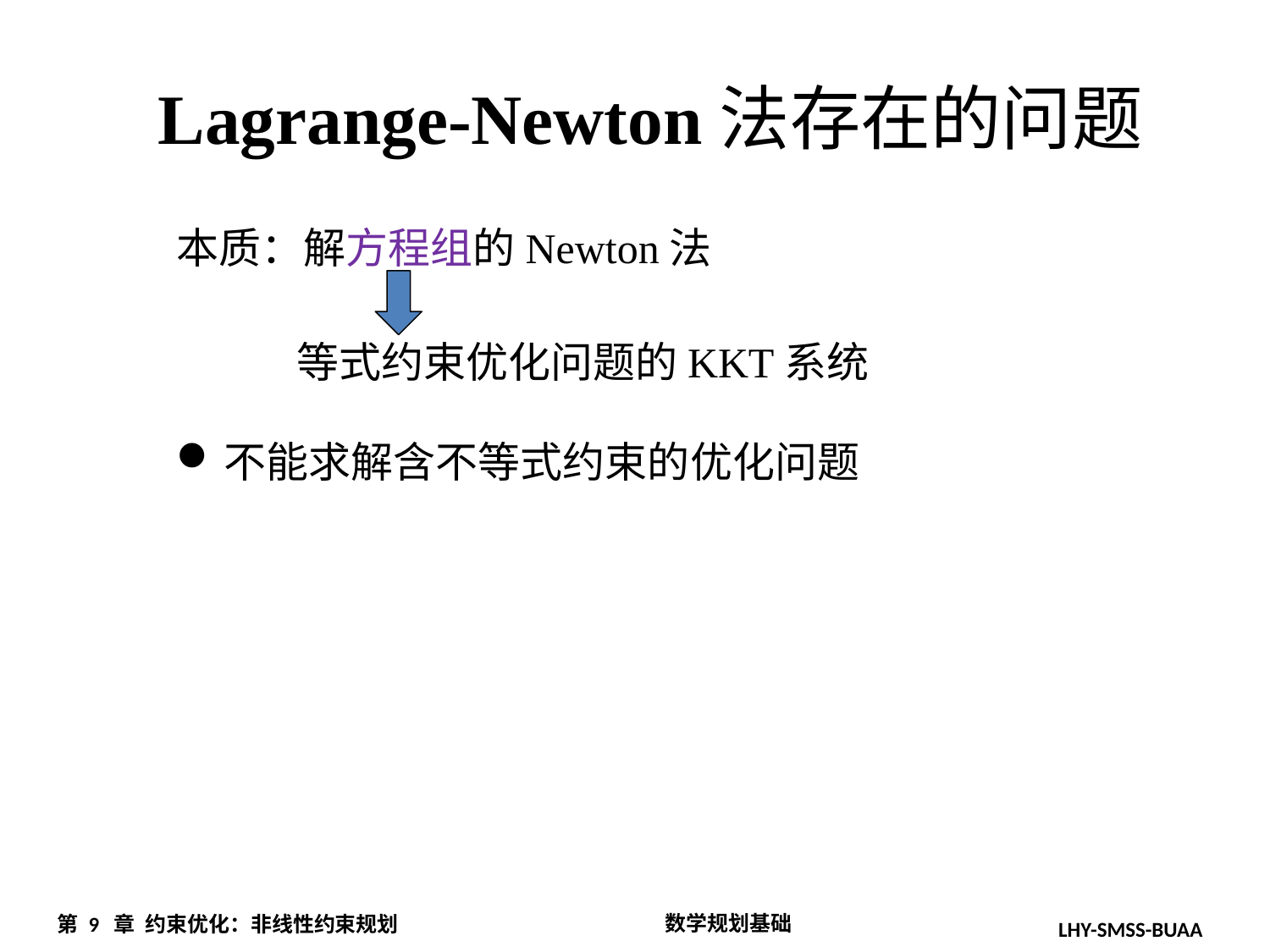

Lagrange-Newton法存在的问题
本质：解方程组的Newton法

等式约束优化问题的KKT系统
不能求解含不等式约束的优化问题